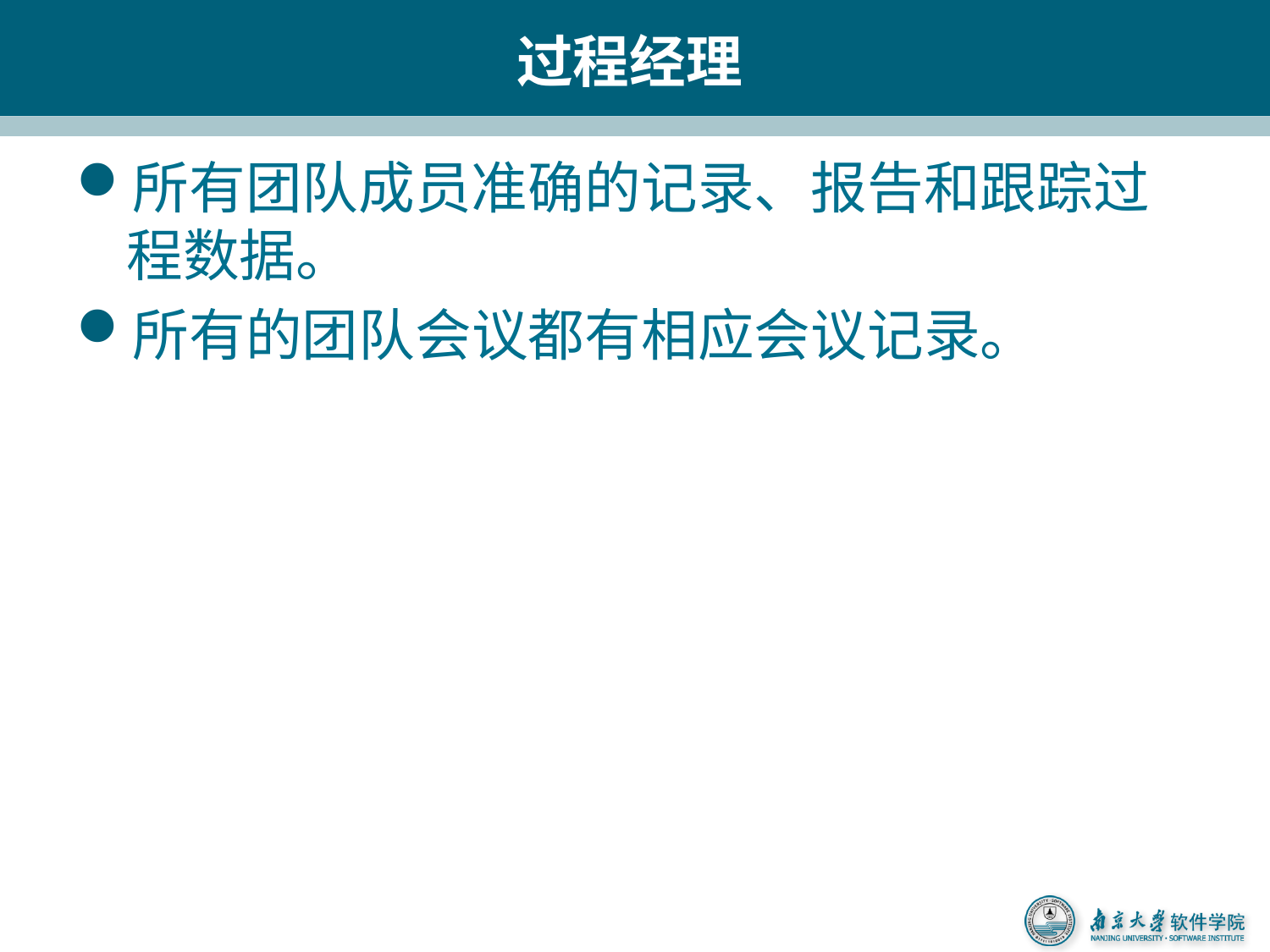

# 过程经理
所有团队成员准确的记录、报告和跟踪过程数据。
所有的团队会议都有相应会议记录。